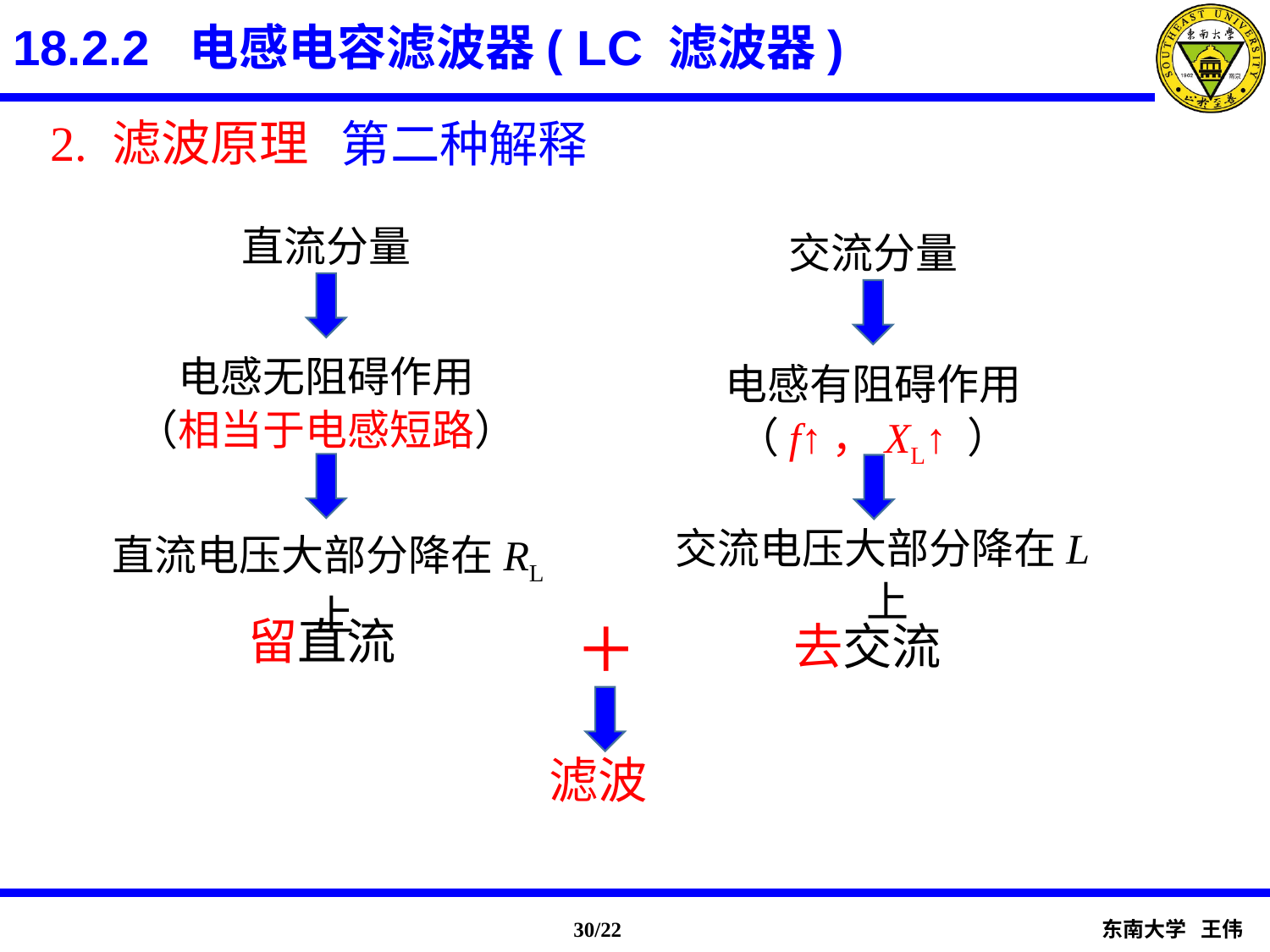

18.2.2  电感电容滤波器( LC 滤波器)
2. 滤波原理
第二种解释
直流分量
交流分量

电感无阻碍作用
（相当于电感短路）
电感有阻碍作用
（f↑，XL↑ ）

交流电压大部分降在L上
直流电压大部分降在RL上
+
留直流
去交流

滤波